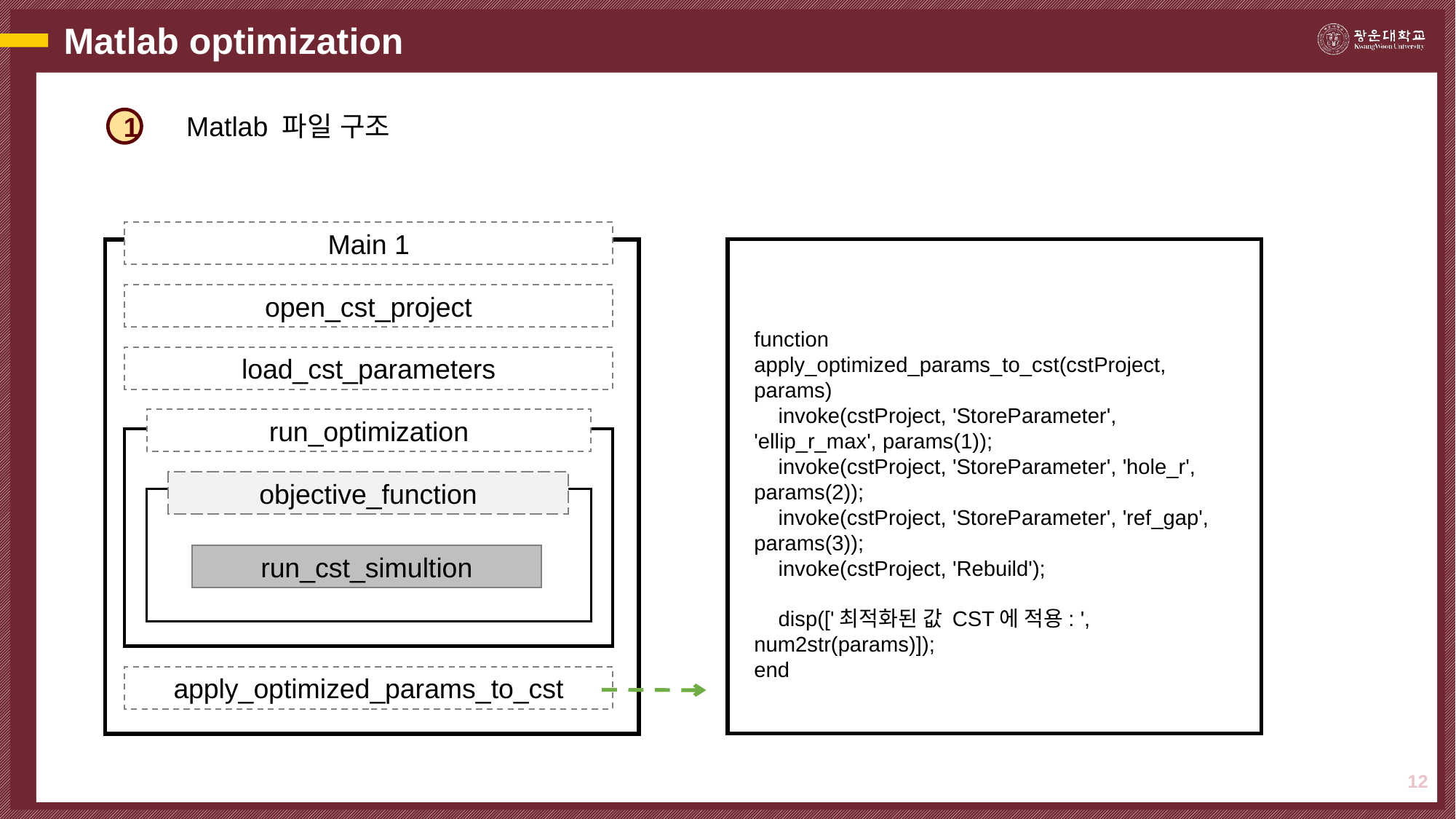

# Matlab optimization
Matlab 파일 구조
1
Main 1

open_cst_project
load_cst_parameters
run_optimization

objective_function

run_cst_simultion
apply_optimized_params_to_cst

function apply_optimized_params_to_cst(cstProject, params)
    invoke(cstProject, 'StoreParameter', 'ellip_r_max', params(1));
    invoke(cstProject, 'StoreParameter', 'hole_r', params(2));
    invoke(cstProject, 'StoreParameter', 'ref_gap', params(3));
    invoke(cstProject, 'Rebuild');

    disp(['최적화된 값 CST에 적용: ', num2str(params)]);
end

12